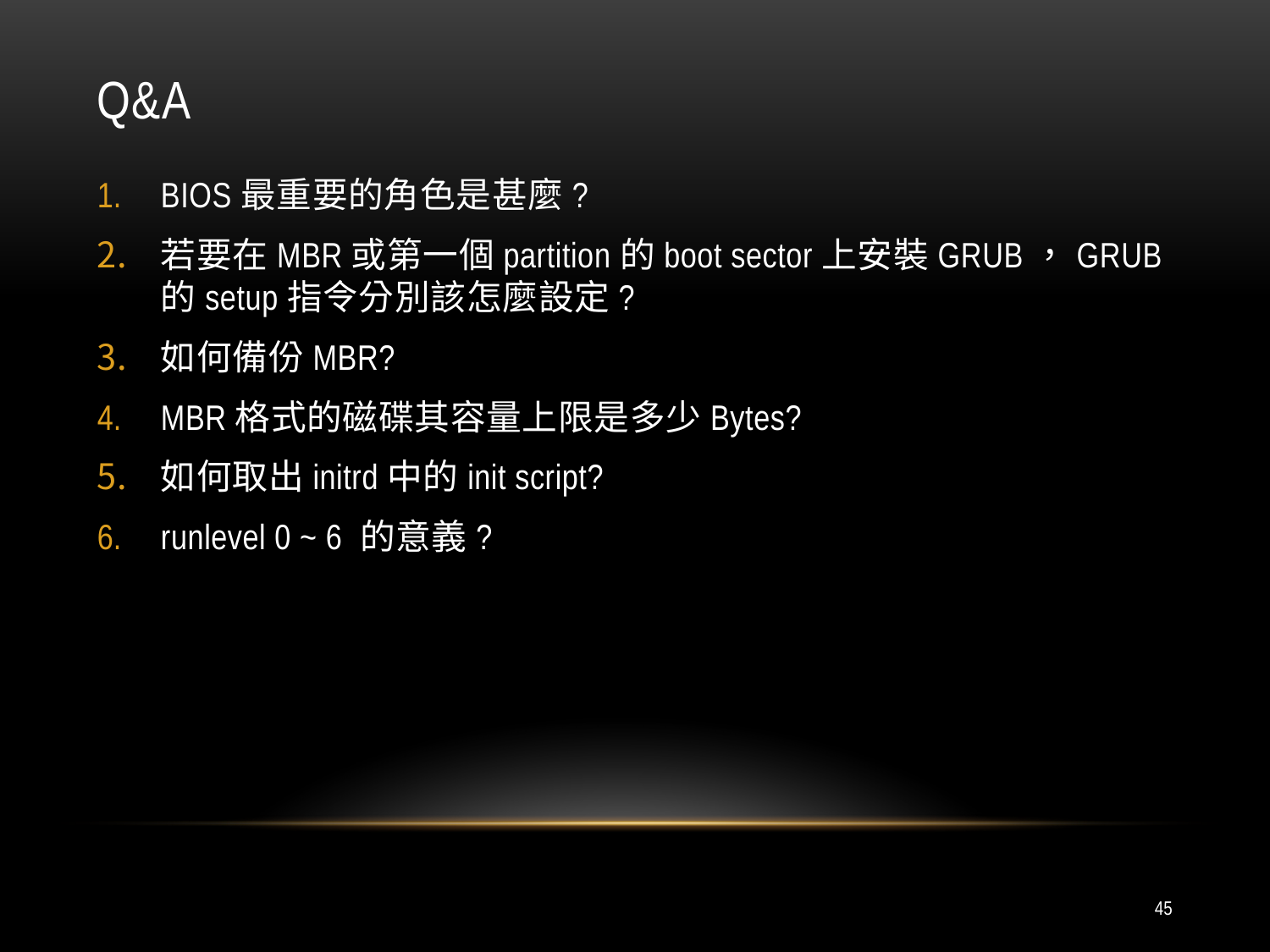

# Q&A
BIOS最重要的角色是甚麼?
若要在MBR或第一個partition的boot sector上安裝GRUB，GRUB的setup指令分別該怎麼設定?
如何備份MBR?
MBR格式的磁碟其容量上限是多少Bytes?
如何取出initrd中的init script?
runlevel 0 ~ 6 的意義?

45